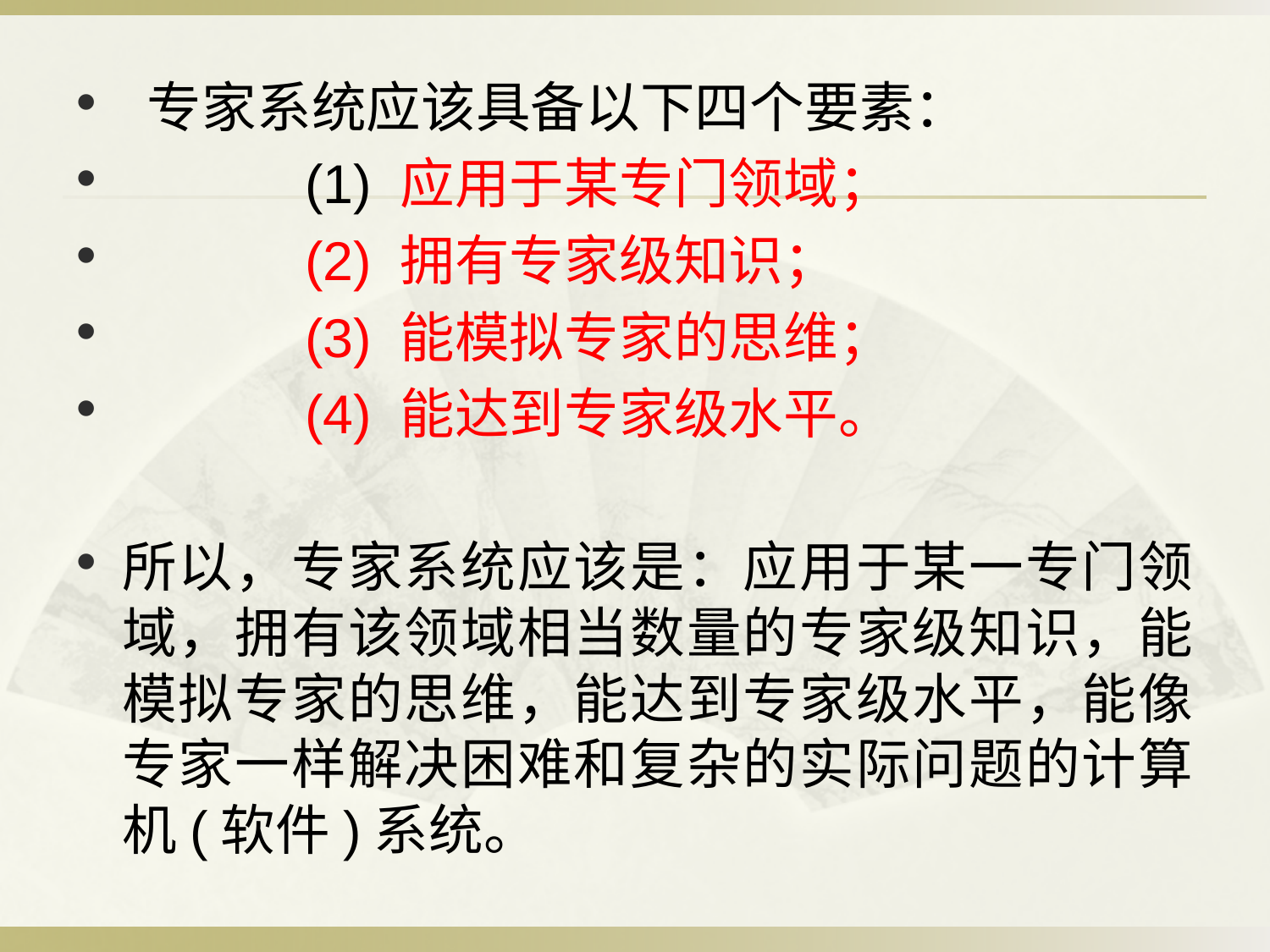

专家系统应该具备以下四个要素：
            (1) 应用于某专门领域；
            (2) 拥有专家级知识；
            (3) 能模拟专家的思维；
            (4) 能达到专家级水平。

所以，专家系统应该是：应用于某一专门领域，拥有该领域相当数量的专家级知识，能模拟专家的思维，能达到专家级水平，能像专家一样解决困难和复杂的实际问题的计算机(软件)系统。

3